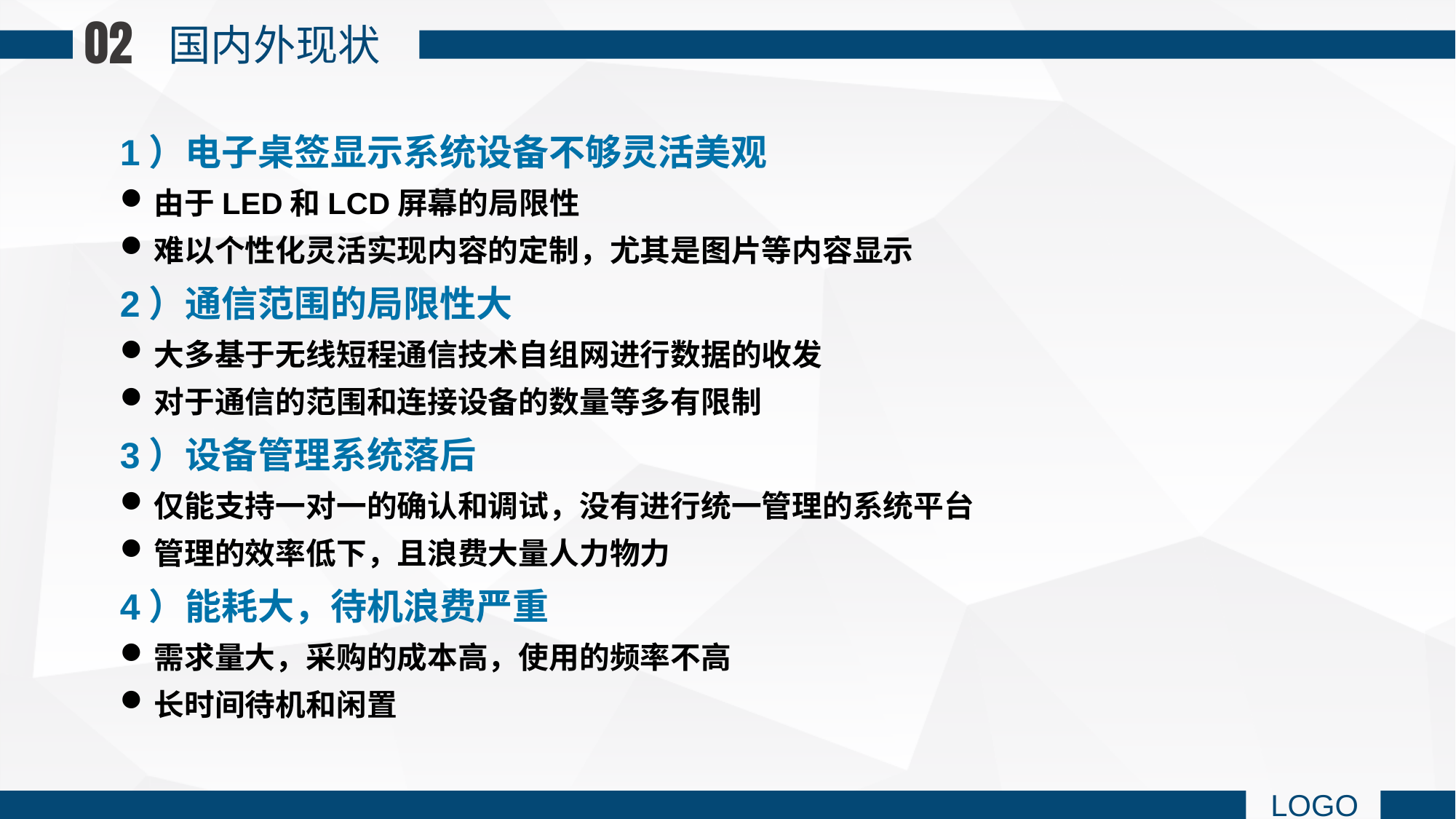

02
国内外现状

1）电子桌签显示系统设备不够灵活美观
由于LED和LCD屏幕的局限性
难以个性化灵活实现内容的定制，尤其是图片等内容显示
2）通信范围的局限性大
大多基于无线短程通信技术自组网进行数据的收发
对于通信的范围和连接设备的数量等多有限制
3）设备管理系统落后
仅能支持一对一的确认和调试，没有进行统一管理的系统平台
管理的效率低下，且浪费大量人力物力
4）能耗大，待机浪费严重
需求量大，采购的成本高，使用的频率不高
长时间待机和闲置

LOGO